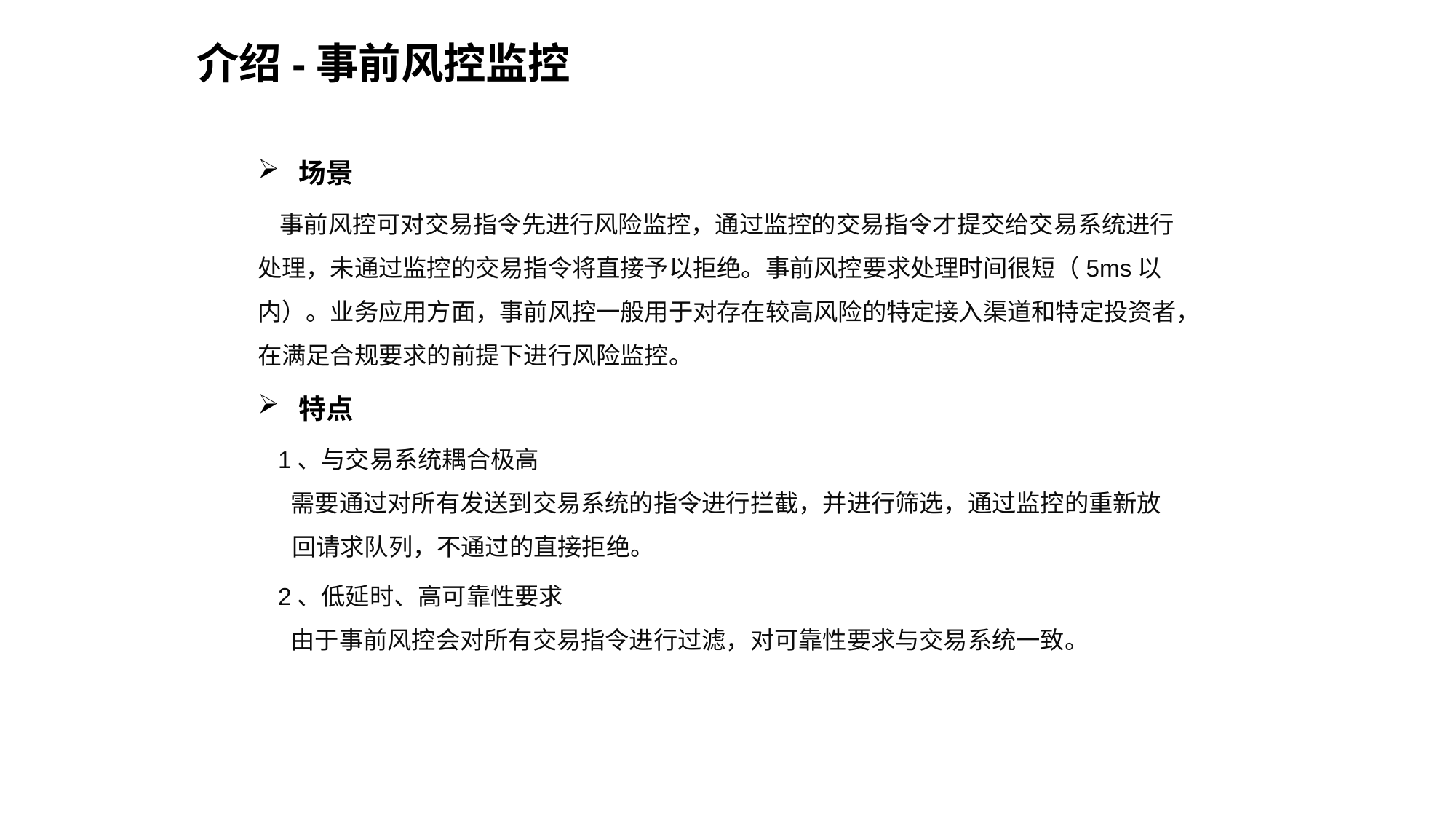

介绍-事前风控监控
场景
   事前风控可对交易指令先进行风险监控，通过监控的交易指令才提交给交易系统进行处理，未通过监控的交易指令将直接予以拒绝。事前风控要求处理时间很短（5ms以内）。业务应用方面，事前风控一般用于对存在较高风险的特定接入渠道和特定投资者，在满足合规要求的前提下进行风险监控。
特点
   1、与交易系统耦合极高
     需要通过对所有发送到交易系统的指令进行拦截，并进行筛选，通过监控的重新放回请求队列，不通过的直接拒绝。
   2、低延时、高可靠性要求
     由于事前风控会对所有交易指令进行过滤，对可靠性要求与交易系统一致。